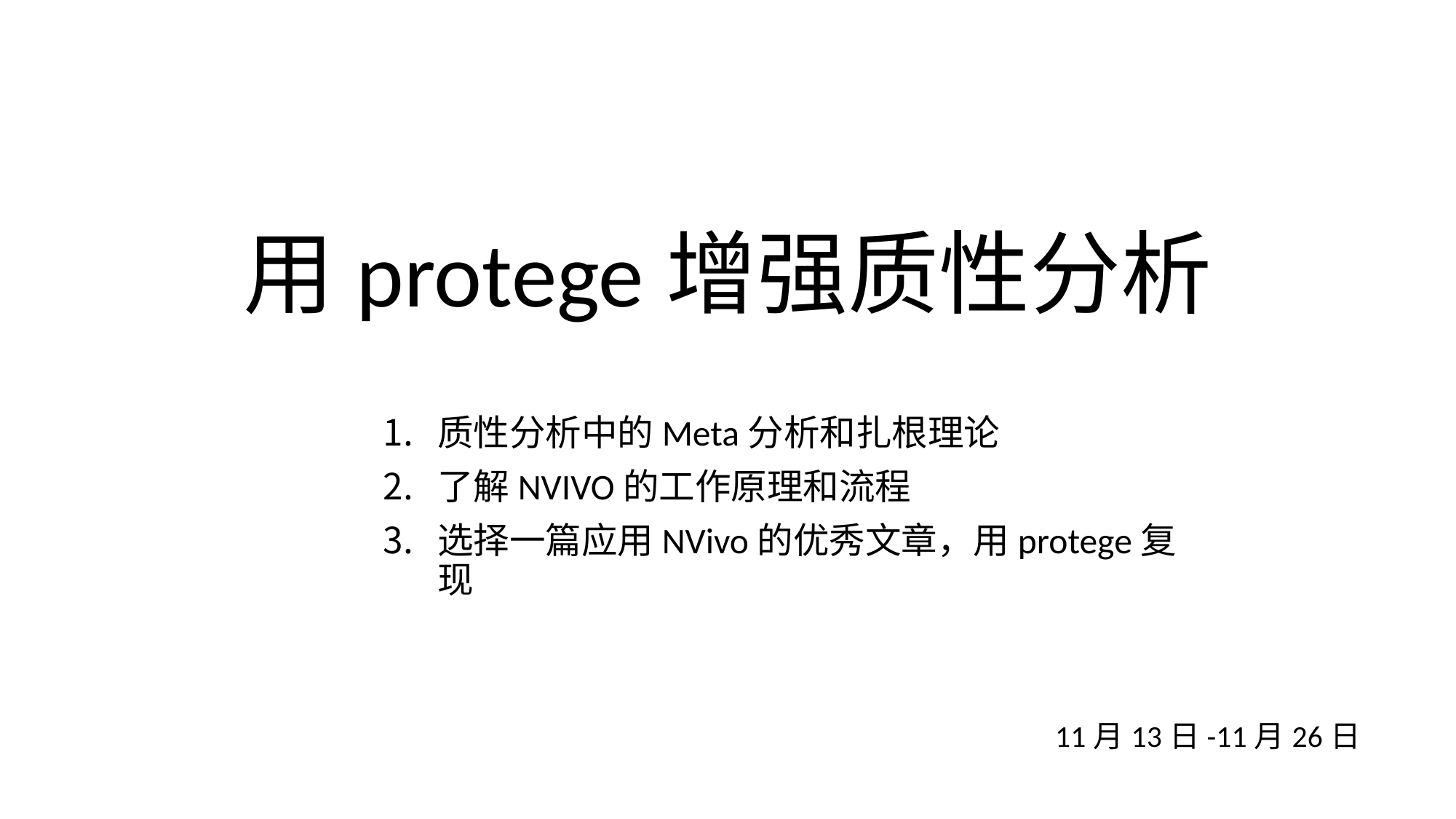

# 用protege增强质性分析
质性分析中的Meta分析和扎根理论
了解NVIVO的工作原理和流程
选择一篇应用NVivo的优秀文章，用protege复现
11月13日-11月26日